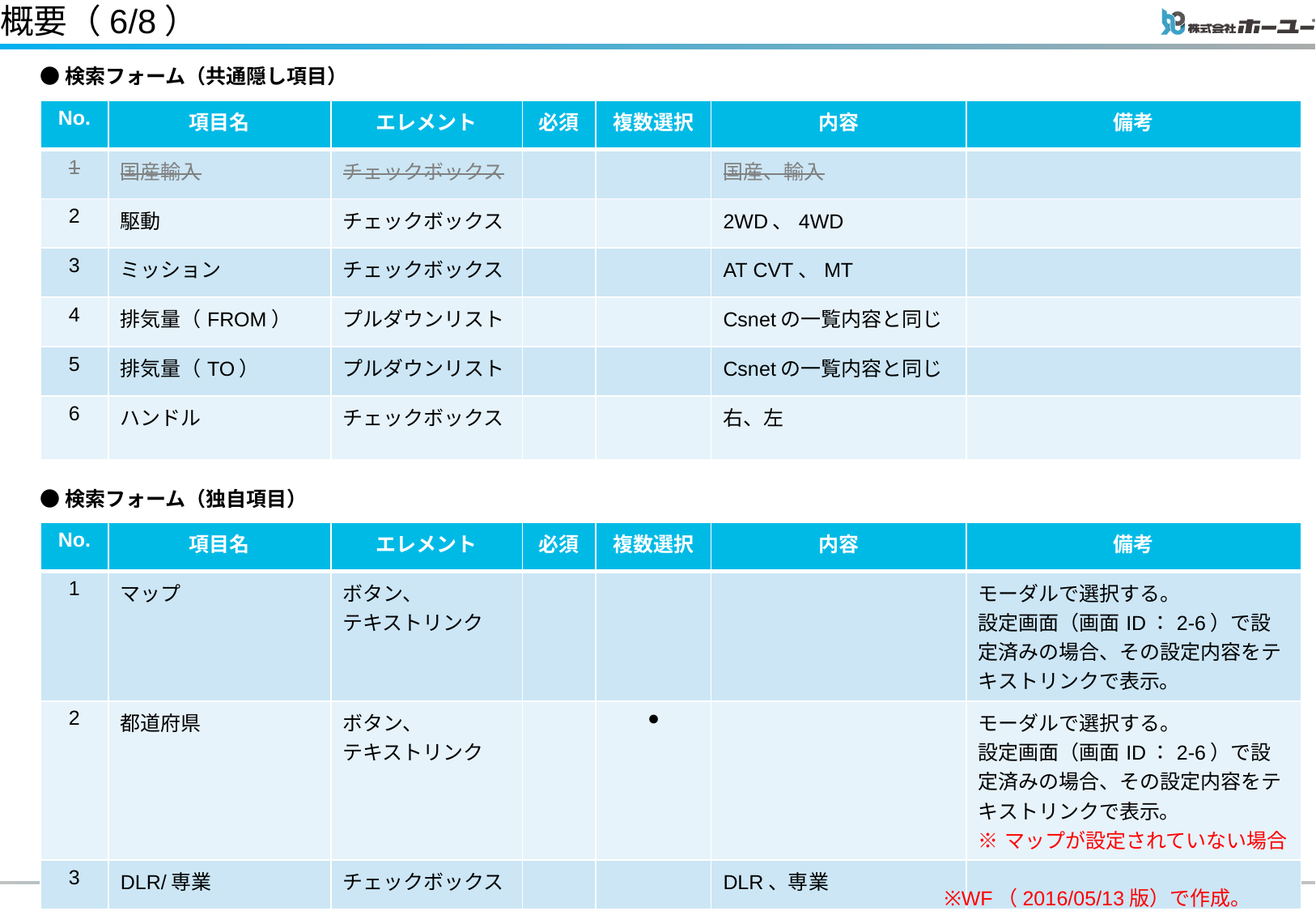

# 概要（6/8）
●検索フォーム（共通隠し項目）
| No. | 項目名 | エレメント | 必須 | 複数選択 | 内容 | 備考 |
| --- | --- | --- | --- | --- | --- | --- |
| 1 | 国産輸入 | チェックボックス |  |  | 国産、輸入 |  |
| 2 | 駆動 | チェックボックス |  |  | 2WD、4WD |  |
| 3 | ミッション | チェックボックス |  |  | AT CVT、MT |  |
| 4 | 排気量（FROM） | プルダウンリスト |  |  | Csnetの一覧内容と同じ |  |
| 5 | 排気量（TO） | プルダウンリスト |  |  | Csnetの一覧内容と同じ |  |
| 6 | ハンドル | チェックボックス |  |  | 右、左 |  |
●検索フォーム（独自項目）
| No. | 項目名 | エレメント | 必須 | 複数選択 | 内容 | 備考 |
| --- | --- | --- | --- | --- | --- | --- |
| 1 | マップ | ボタン、 テキストリンク |  |  |  | モーダルで選択する。 設定画面（画面ID：2-6）で設定済みの場合、その設定内容をテキストリンクで表示。 |
| 2 | 都道府県 | ボタン、 テキストリンク |  | ● |  | モーダルで選択する。 設定画面（画面ID：2-6）で設定済みの場合、その設定内容をテキストリンクで表示。 ※マップが設定されていない場合 |
| 3 | DLR/専業 | チェックボックス |  |  | DLR、専業 |  |
※WF（2016/05/13版）で作成。